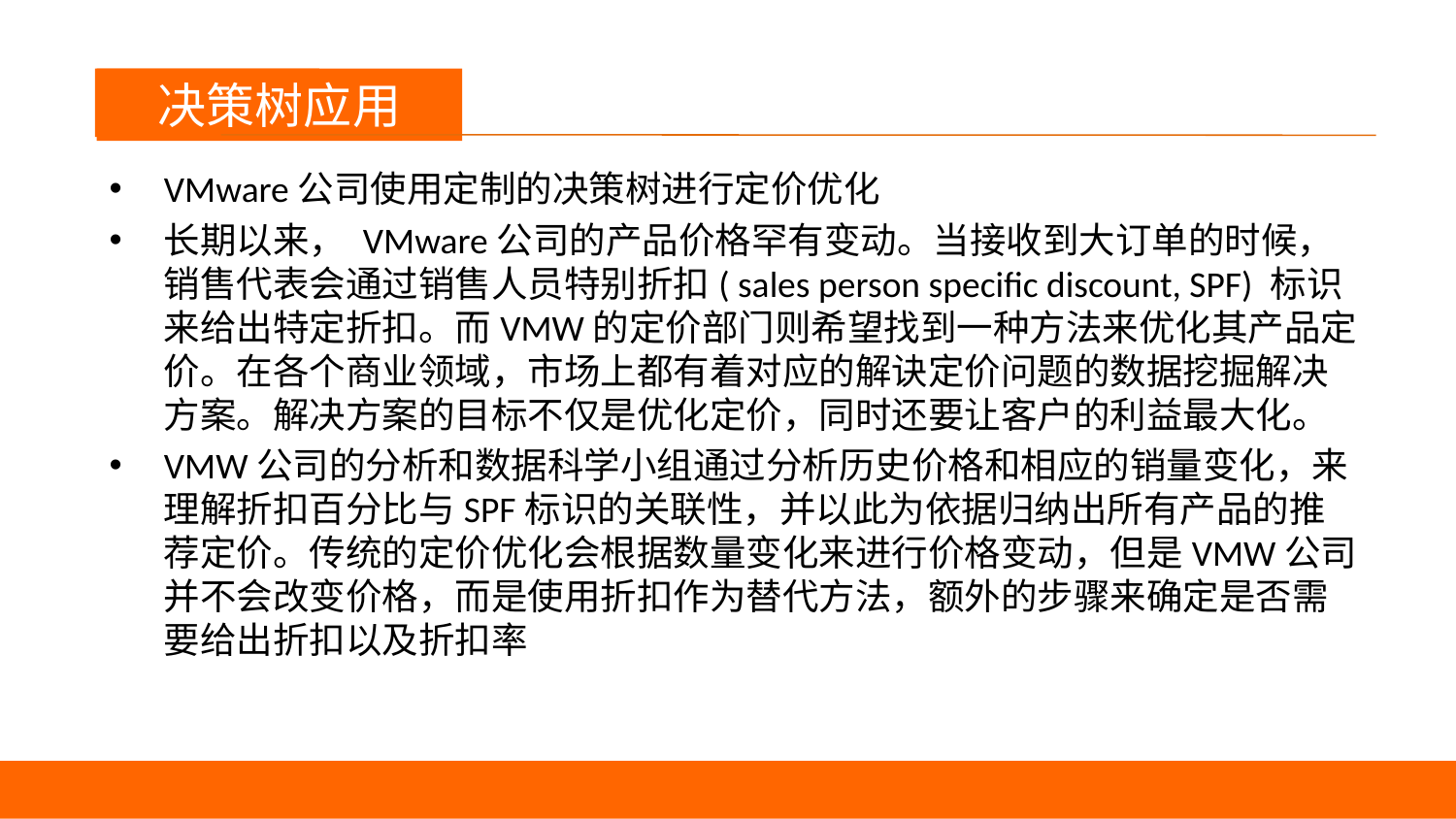

决策树应用
VMware公司使用定制的决策树进行定价优化
长期以来， VMware公司的产品价格罕有变动。当接收到大订单的时候，销售代表会通过销售人员特别折扣( sales person specific discount, SPF) 标识来给出特定折扣。而VMW的定价部门则希望找到一种方法来优化其产品定价。在各个商业领域，市场上都有着对应的解诀定价问题的数据挖掘解决方案。解决方案的目标不仅是优化定价，同时还要让客户的利益最大化。
VMW公司的分析和数据科学小组通过分析历史价格和相应的销量变化，来理解折扣百分比与SPF标识的关联性，并以此为依据归纳出所有产品的推荐定价。传统的定价优化会根据数量变化来进行价格变动，但是VMW公司并不会改变价格，而是使用折扣作为替代方法，额外的步骤来确定是否需要给出折扣以及折扣率